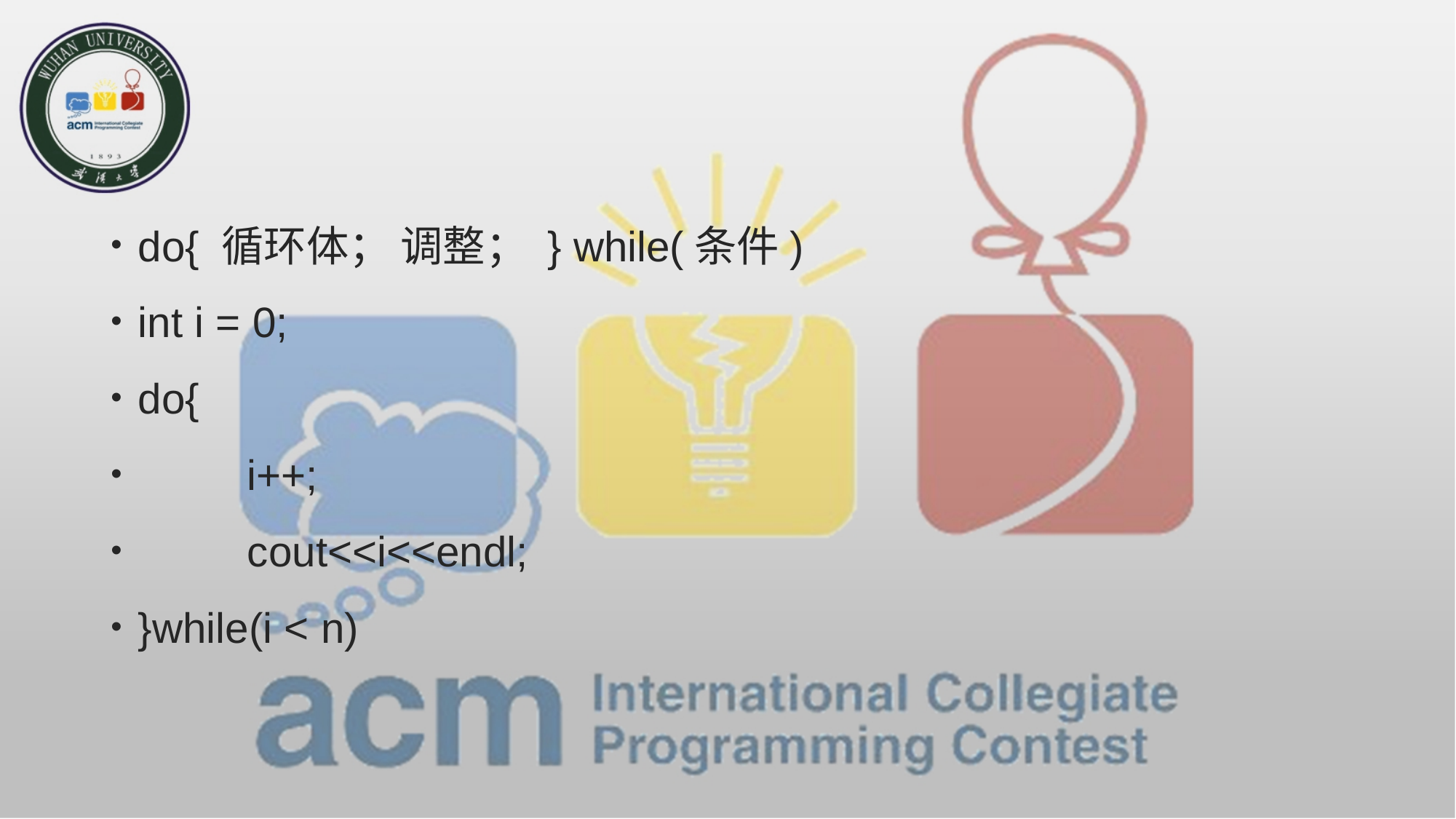

#
do{ 循环体； 调整； } while(条件)
int i = 0;
do{
	i++;
	cout<<i<<endl;
}while(i < n)